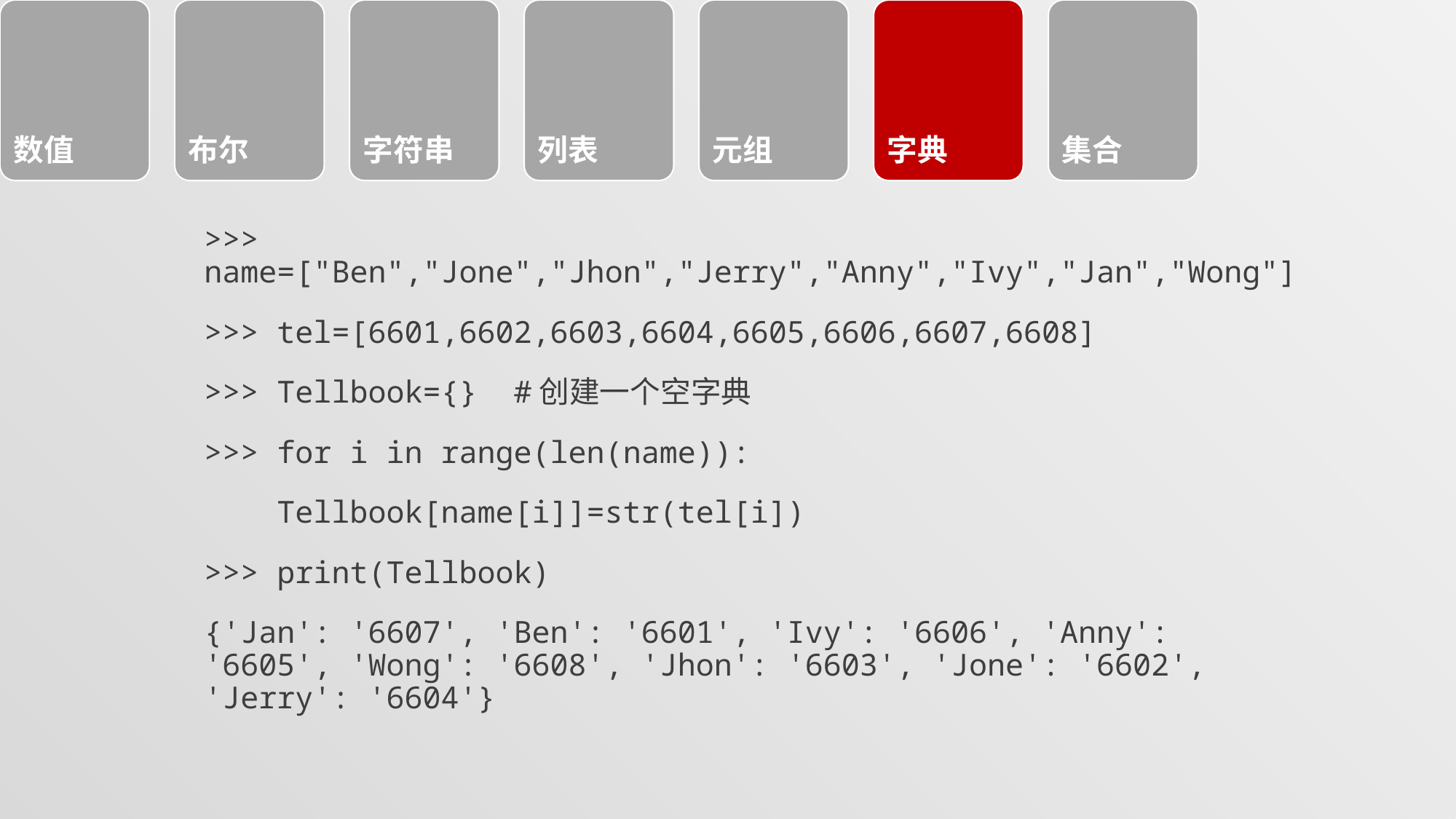

#
>>> name=["Ben","Jone","Jhon","Jerry","Anny","Ivy","Jan","Wong"]
>>> tel=[6601,6602,6603,6604,6605,6606,6607,6608]
>>> Tellbook={}  #创建一个空字典
>>> for i in range(len(name)):
    Tellbook[name[i]]=str(tel[i])
>>> print(Tellbook)
{'Jan': '6607', 'Ben': '6601', 'Ivy': '6606', 'Anny': '6605', 'Wong': '6608', 'Jhon': '6603', 'Jone': '6602', 'Jerry': '6604'}